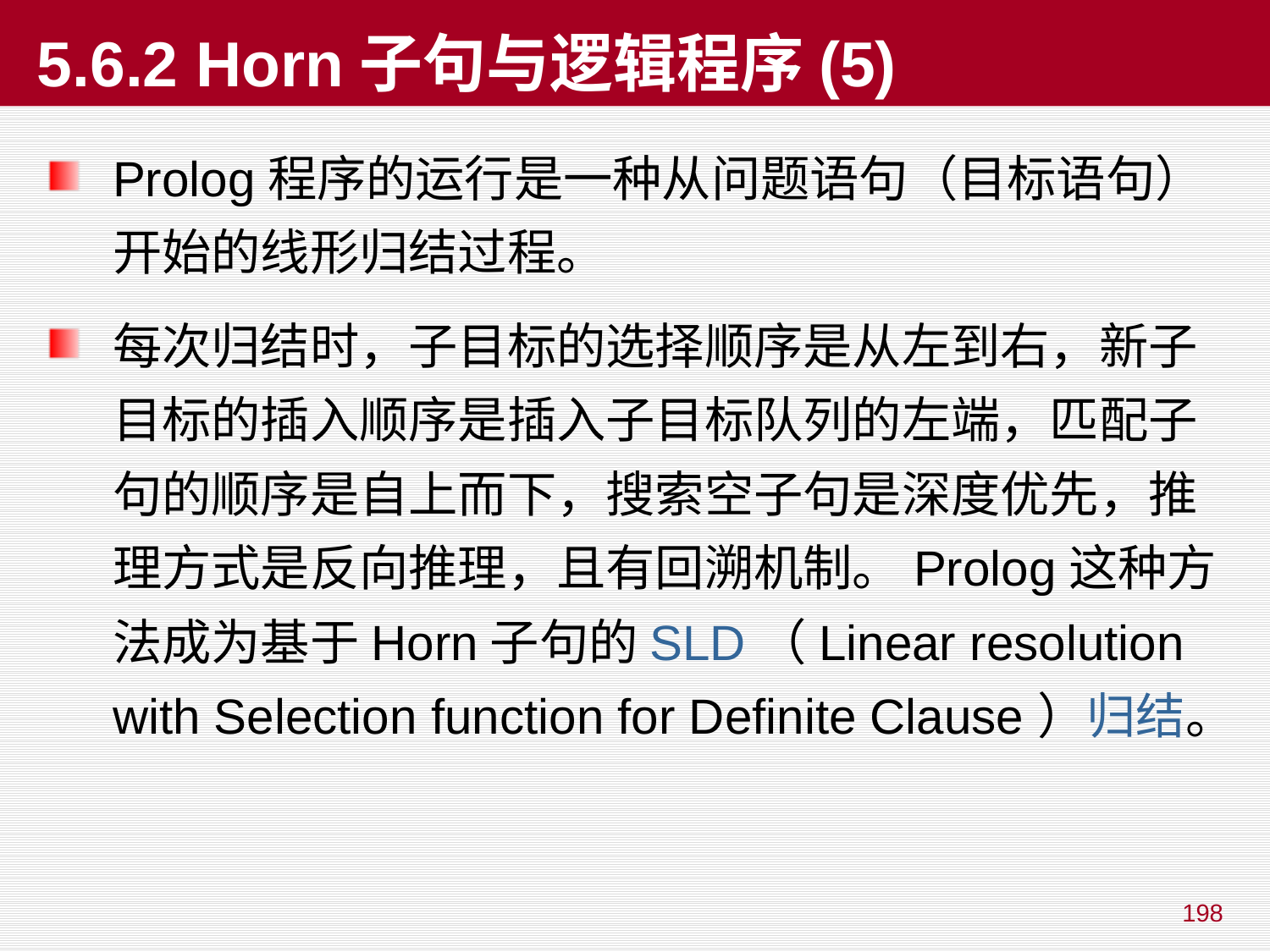

# 5.6.2 Horn子句与逻辑程序(5)
Prolog程序的运行是一种从问题语句（目标语句）开始的线形归结过程。
每次归结时，子目标的选择顺序是从左到右，新子目标的插入顺序是插入子目标队列的左端，匹配子句的顺序是自上而下，搜索空子句是深度优先，推理方式是反向推理，且有回溯机制。Prolog这种方法成为基于Horn子句的SLD（Linear resolution with Selection function for Definite Clause）归结。
198